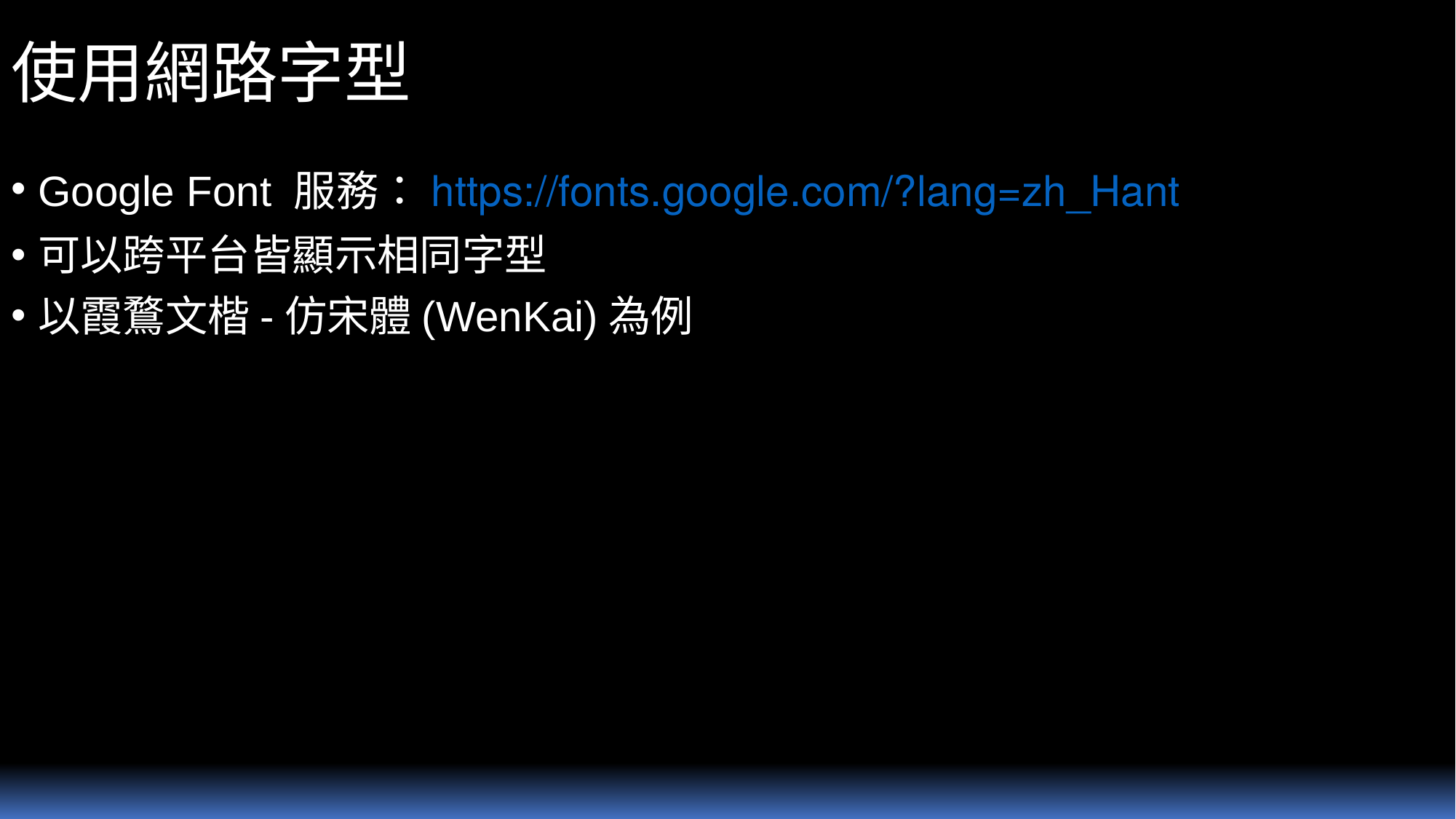

# 使用網路字型
Google Font 服務：https://fonts.google.com/?lang=zh_Hant
可以跨平台皆顯示相同字型
以霞鶩文楷-仿宋體(WenKai)為例